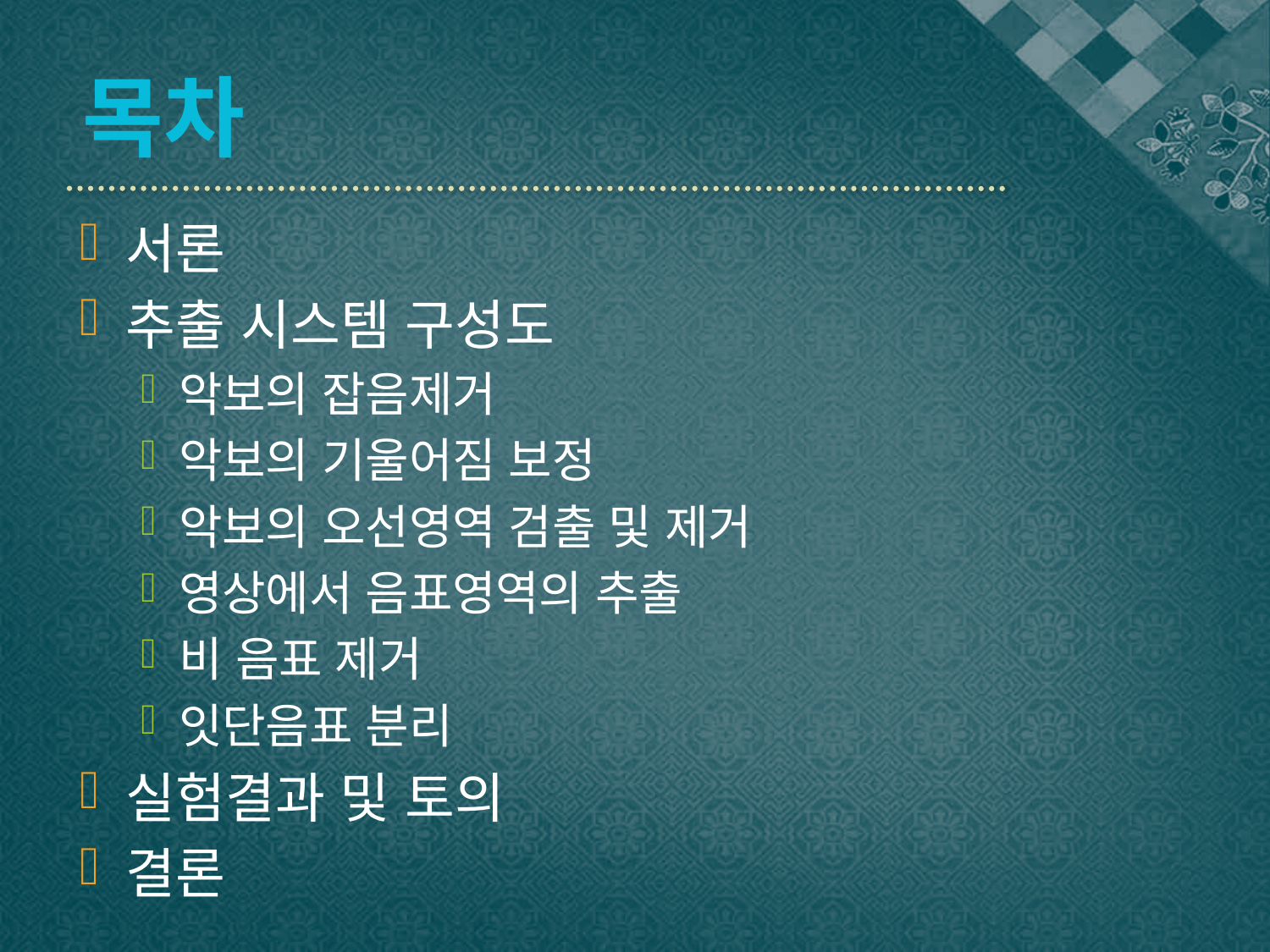

목차
서론
추출 시스템 구성도
악보의 잡음제거
악보의 기울어짐 보정
악보의 오선영역 검출 및 제거
영상에서 음표영역의 추출
비 음표 제거
잇단음표 분리
실험결과 및 토의
결론